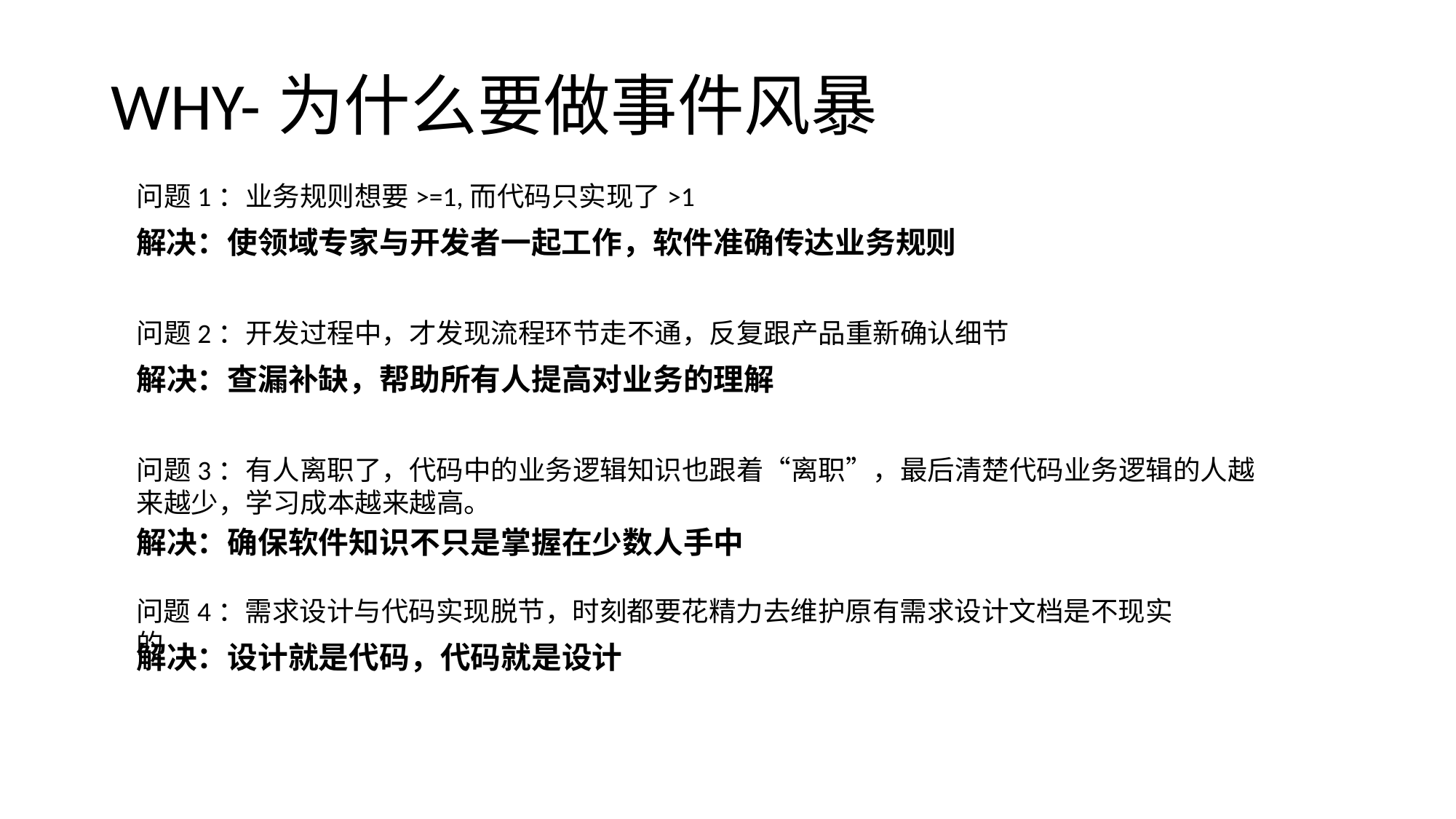

# WHY-为什么要做事件风暴
问题1：业务规则想要>=1,而代码只实现了>1
解决：使领域专家与开发者一起工作，软件准确传达业务规则
问题2：开发过程中，才发现流程环节走不通，反复跟产品重新确认细节
解决：查漏补缺，帮助所有人提高对业务的理解
问题3：有人离职了，代码中的业务逻辑知识也跟着“离职”，最后清楚代码业务逻辑的人越来越少，学习成本越来越高。
解决：确保软件知识不只是掌握在少数人手中
问题4：需求设计与代码实现脱节，时刻都要花精力去维护原有需求设计文档是不现实的
解决：设计就是代码，代码就是设计